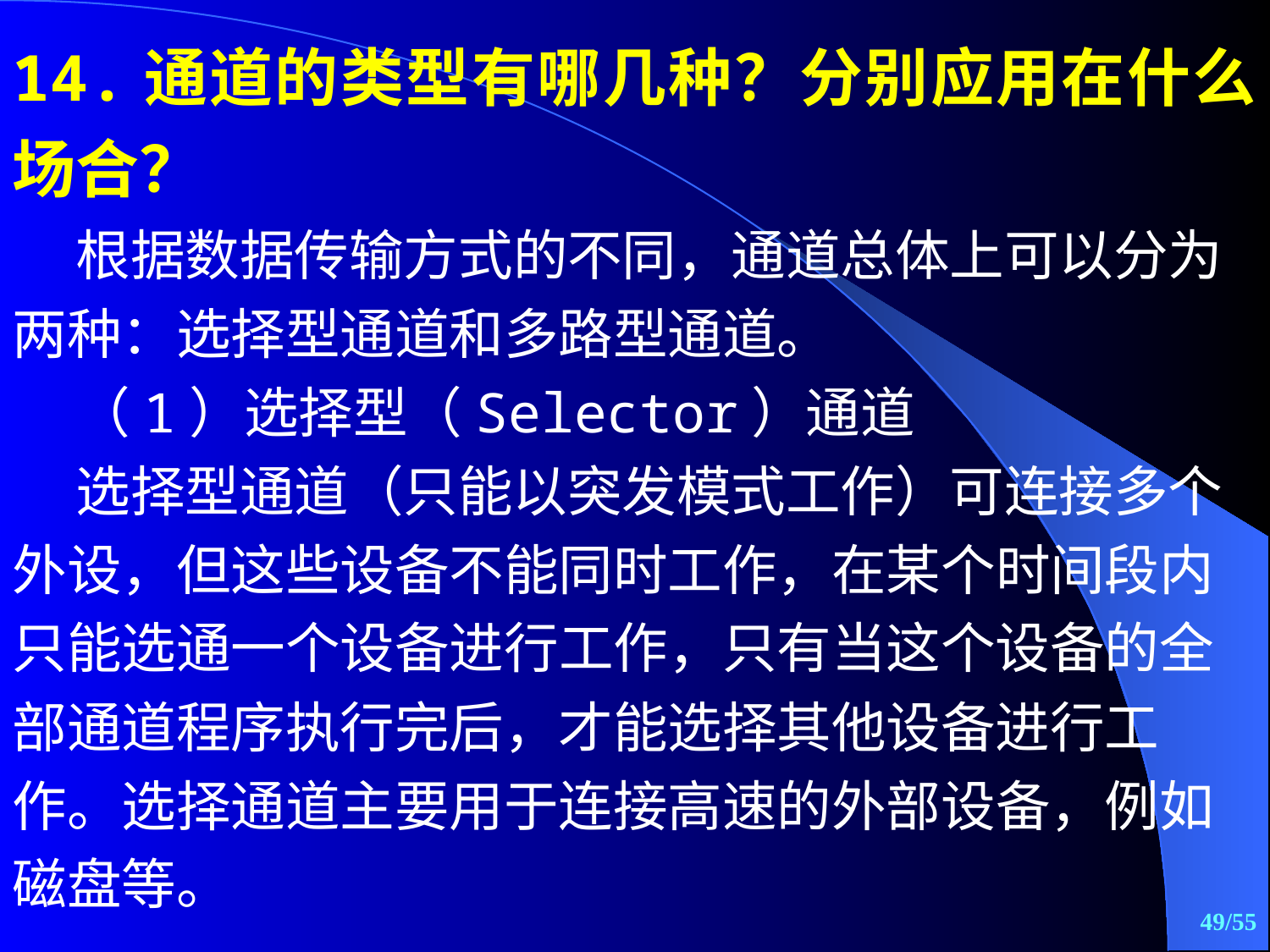

14.通道的类型有哪几种？分别应用在什么场合？
根据数据传输方式的不同，通道总体上可以分为两种：选择型通道和多路型通道。
（1）选择型（Selector）通道
选择型通道（只能以突发模式工作）可连接多个外设，但这些设备不能同时工作，在某个时间段内只能选通一个设备进行工作，只有当这个设备的全部通道程序执行完后，才能选择其他设备进行工作。选择通道主要用于连接高速的外部设备，例如磁盘等。
49/55